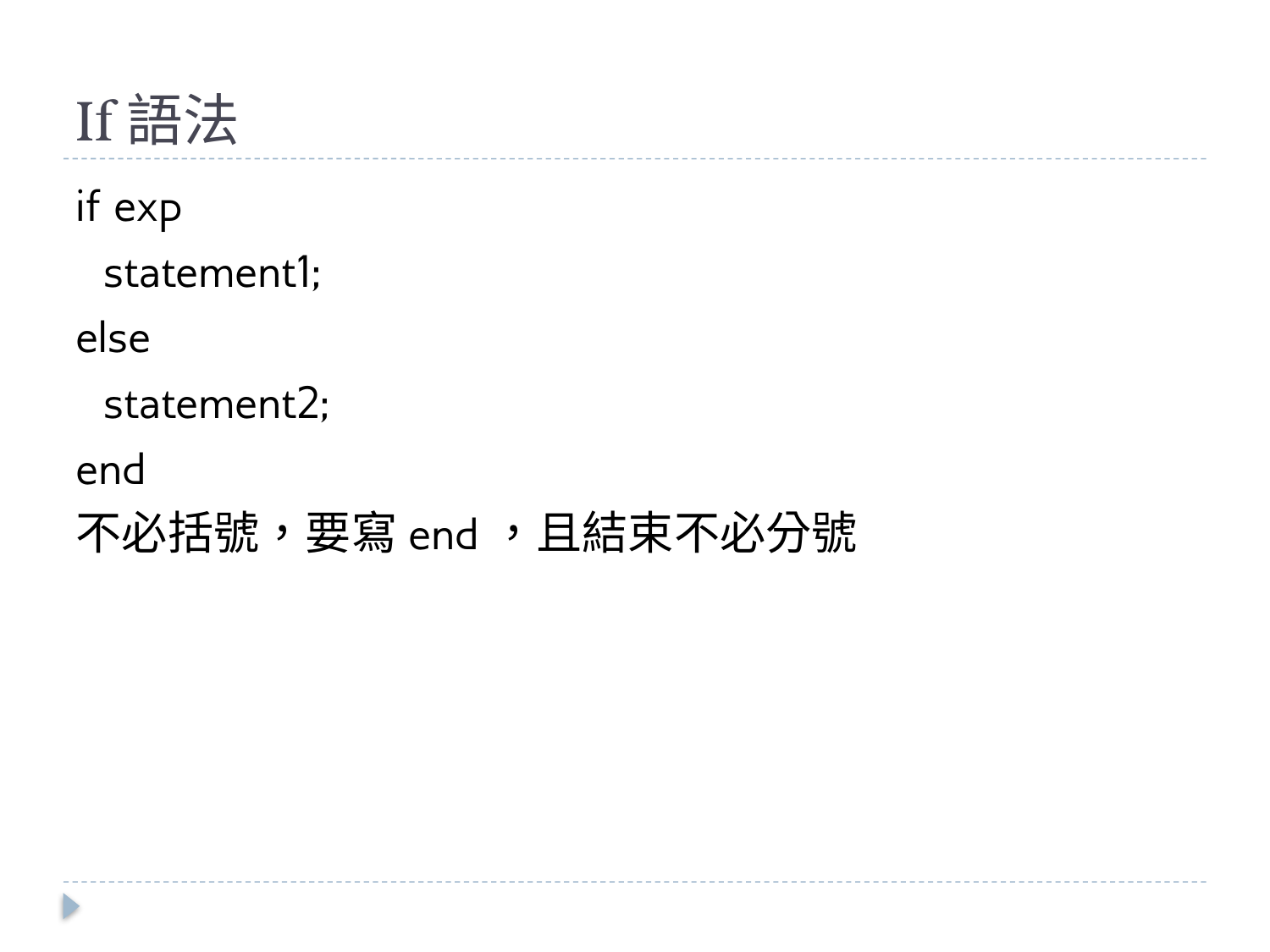

# If語法
if exp
  statement1;
else
  statement2;
end
不必括號，要寫end，且結束不必分號